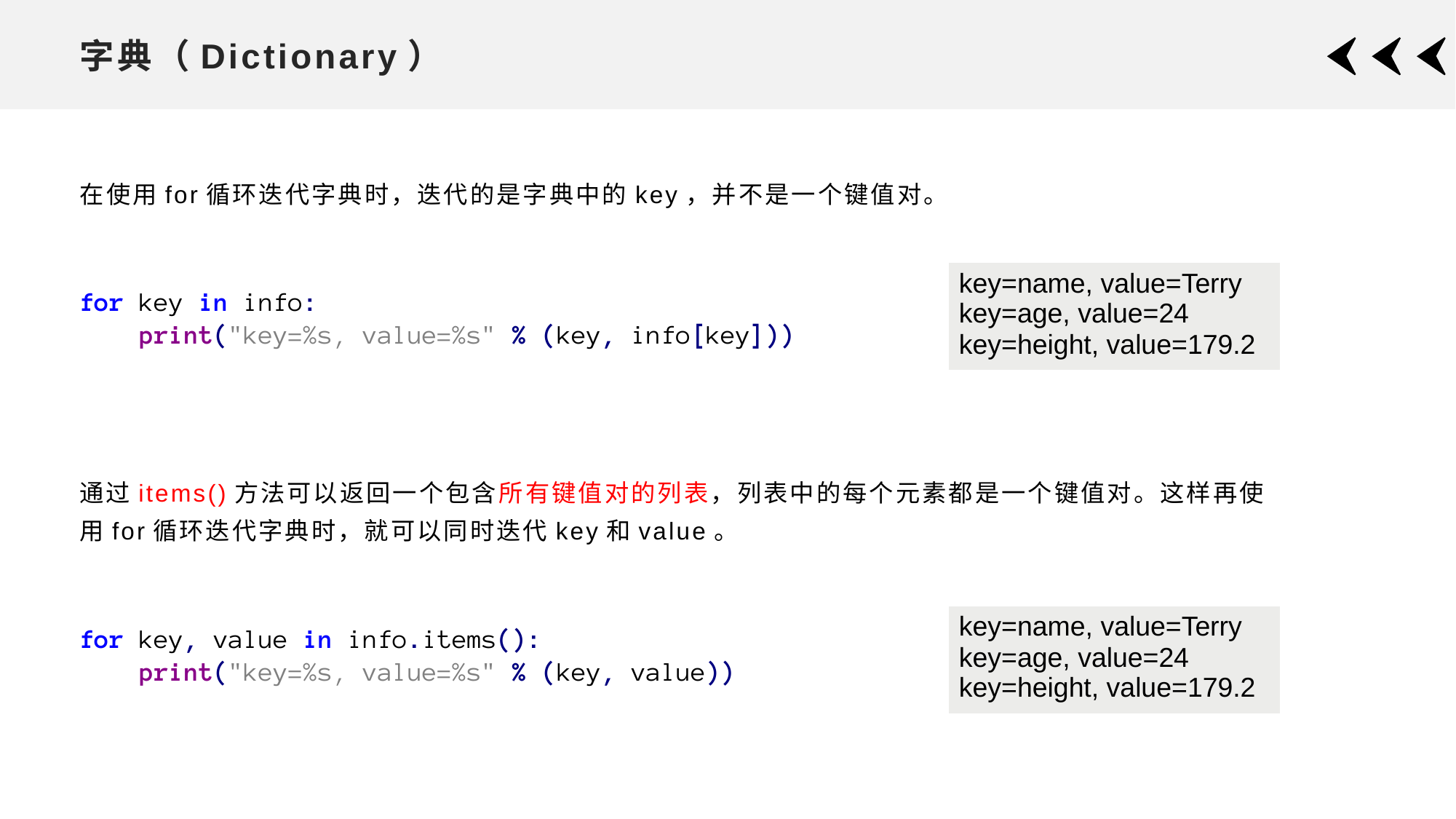

# 字典（Dictionary）
在使用for循环迭代字典时，迭代的是字典中的key，并不是一个键值对。
| key=name, value=Terry key=age, value=24 key=height, value=179.2 |
| --- |
for key in info:
    print("key=%s, value=%s" % (key, info[key]))
通过items()方法可以返回一个包含所有键值对的列表，列表中的每个元素都是一个键值对。这样再使用for循环迭代字典时，就可以同时迭代key和value。
| key=name, value=Terry key=age, value=24 key=height, value=179.2 |
| --- |
for key, value in info.items():
    print("key=%s, value=%s" % (key, value))